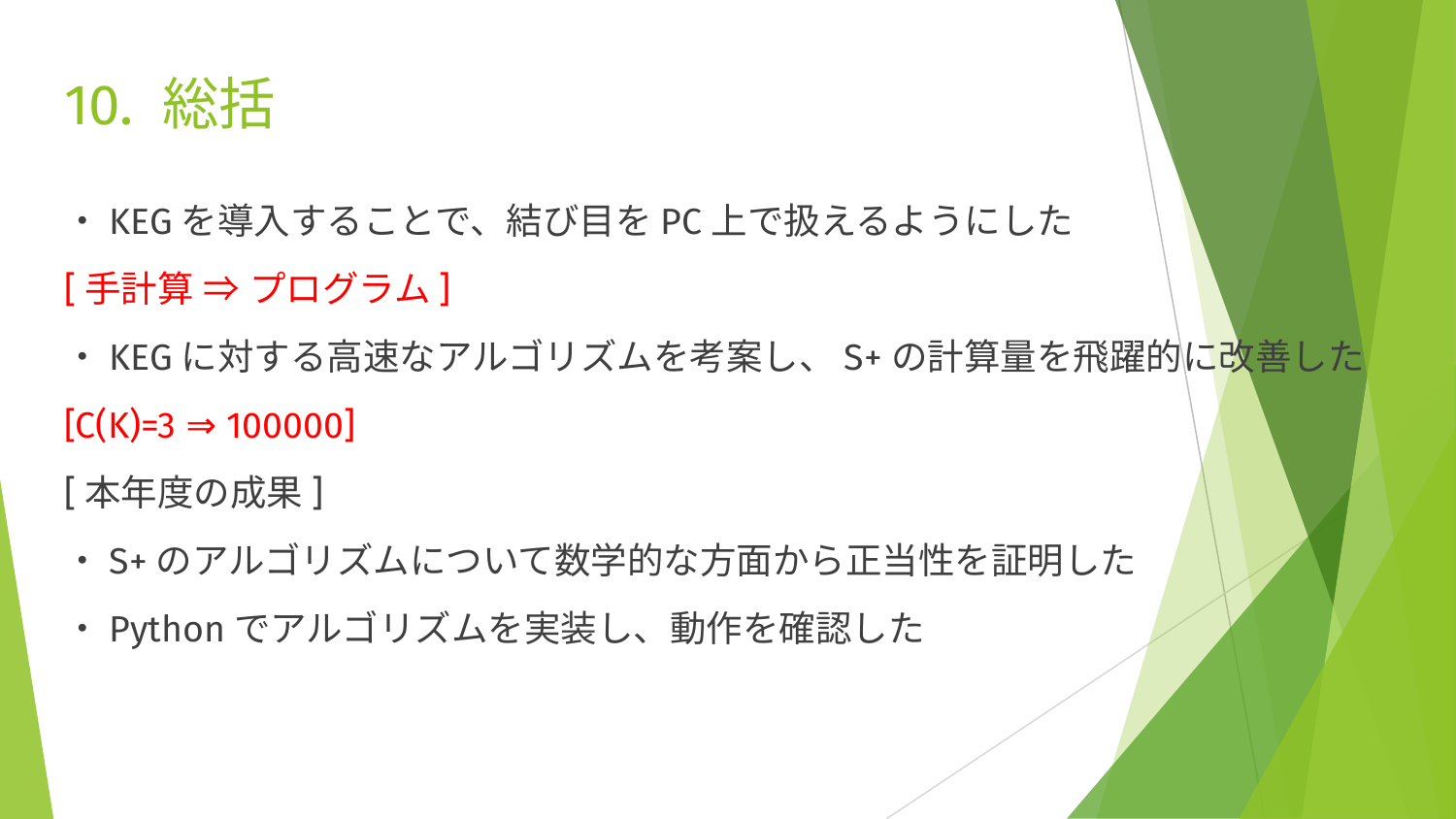

# 10. 総括
・KEGを導入することで、結び目をPC上で扱えるようにした
[手計算 ⇒ プログラム]
・KEGに対する高速なアルゴリズムを考案し、S+の計算量を飛躍的に改善した
[C(K)=3 ⇒ 100000]
[本年度の成果]
・S+のアルゴリズムについて数学的な方面から正当性を証明した
・Pythonでアルゴリズムを実装し、動作を確認した